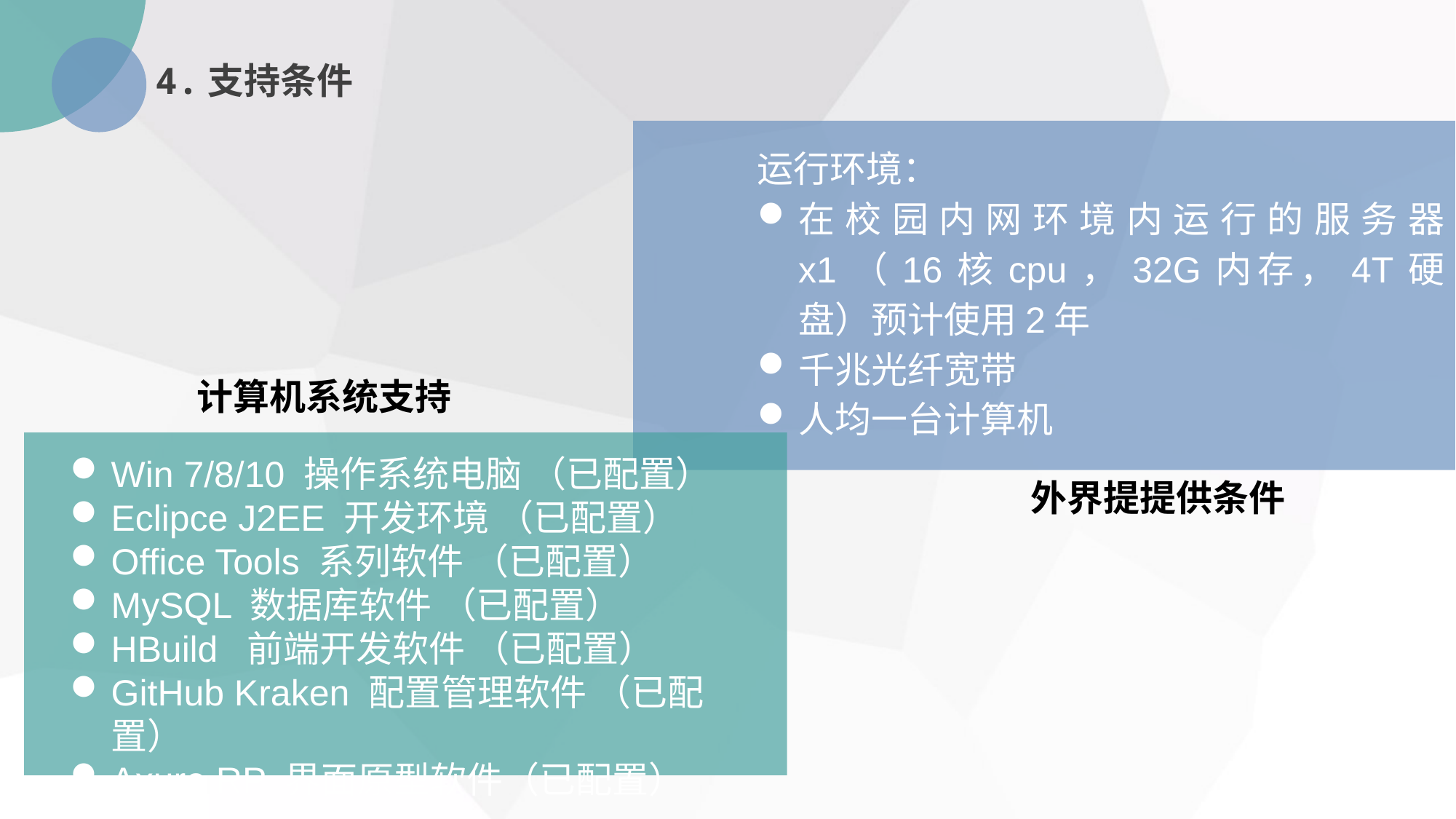

4.支持条件

运行环境：
在校园内网环境内运行的服务器 x1（16核cpu，32G内存，4T硬盘）预计使用2年
千兆光纤宽带
人均一台计算机
计算机系统支持

Win 7/8/10 操作系统电脑 （已配置）
Eclipce J2EE 开发环境 （已配置）
Office Tools 系列软件 （已配置）
MySQL 数据库软件 （已配置）
HBuild  前端开发软件 （已配置）
GitHub Kraken 配置管理软件 （已配置）
Axure RP 界面原型软件（已配置）
外界提提供条件